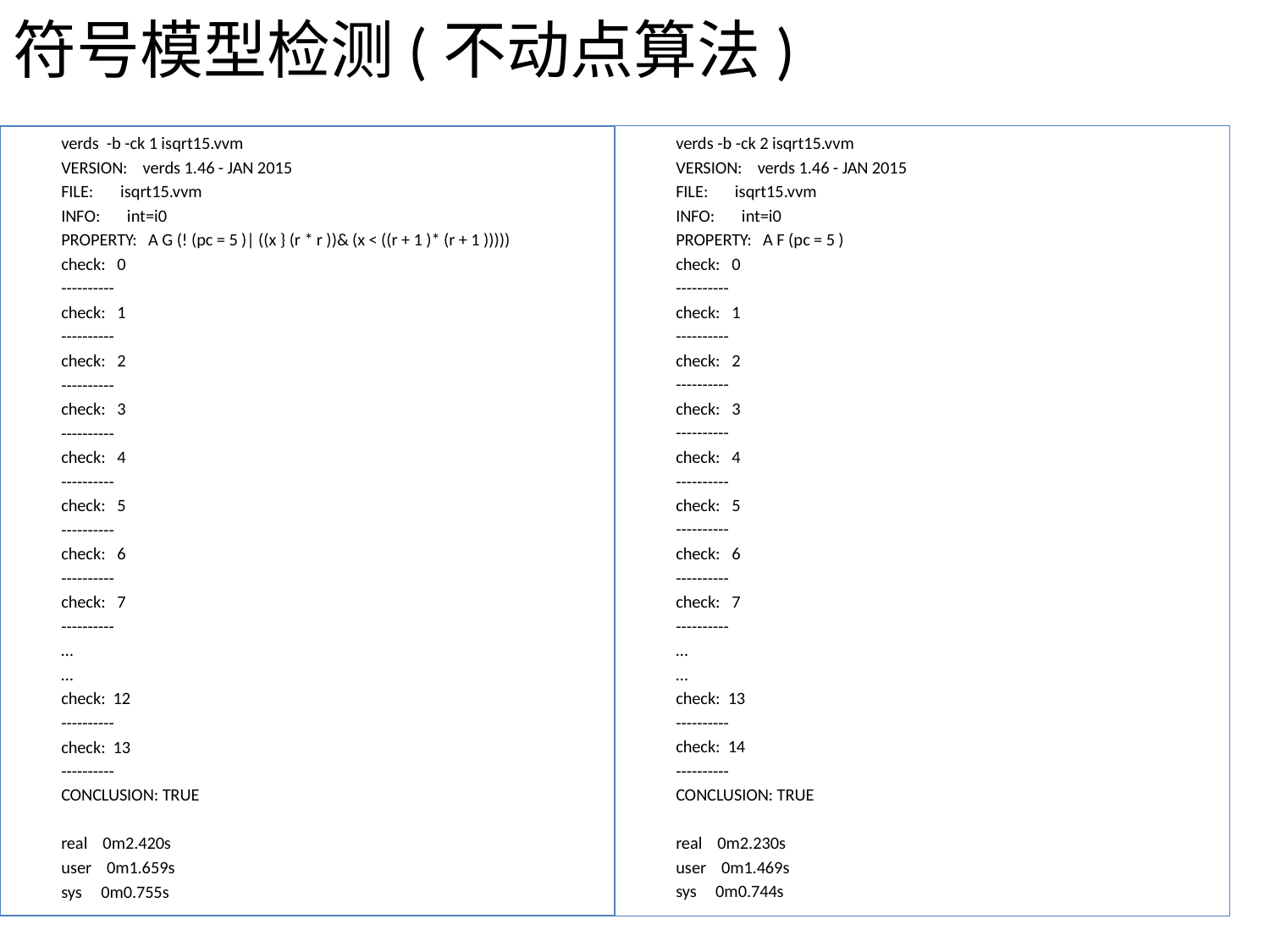

# 符号模型检测(不动点算法)
verds  -b -ck 1 isqrt15.vvm
VERSION:    verds 1.46 - JAN 2015
FILE:       isqrt15.vvm
INFO:       int=i0
PROPERTY:   A G (! (pc = 5 )| ((x } (r * r ))& (x < ((r + 1 )* (r + 1 )))))
check:   0
----------
check:   1
----------
check:   2
----------
check:   3
----------
check:   4
----------
check:   5
----------
check:   6
----------
check:   7
----------
…
…
check:  12
----------
check:  13
----------
CONCLUSION: TRUE

real    0m2.420s
user    0m1.659s
sys     0m0.755s
verds -b -ck 2 isqrt15.vvm
VERSION:    verds 1.46 - JAN 2015
FILE:       isqrt15.vvm
INFO:       int=i0
PROPERTY:   A F (pc = 5 )
check:   0
----------
check:   1
----------
check:   2
----------
check:   3
----------
check:   4
----------
check:   5
----------
check:   6
----------
check:   7
----------
…
…
check:  13
----------
check:  14
----------
CONCLUSION: TRUE

real    0m2.230s
user    0m1.469s
sys     0m0.744s